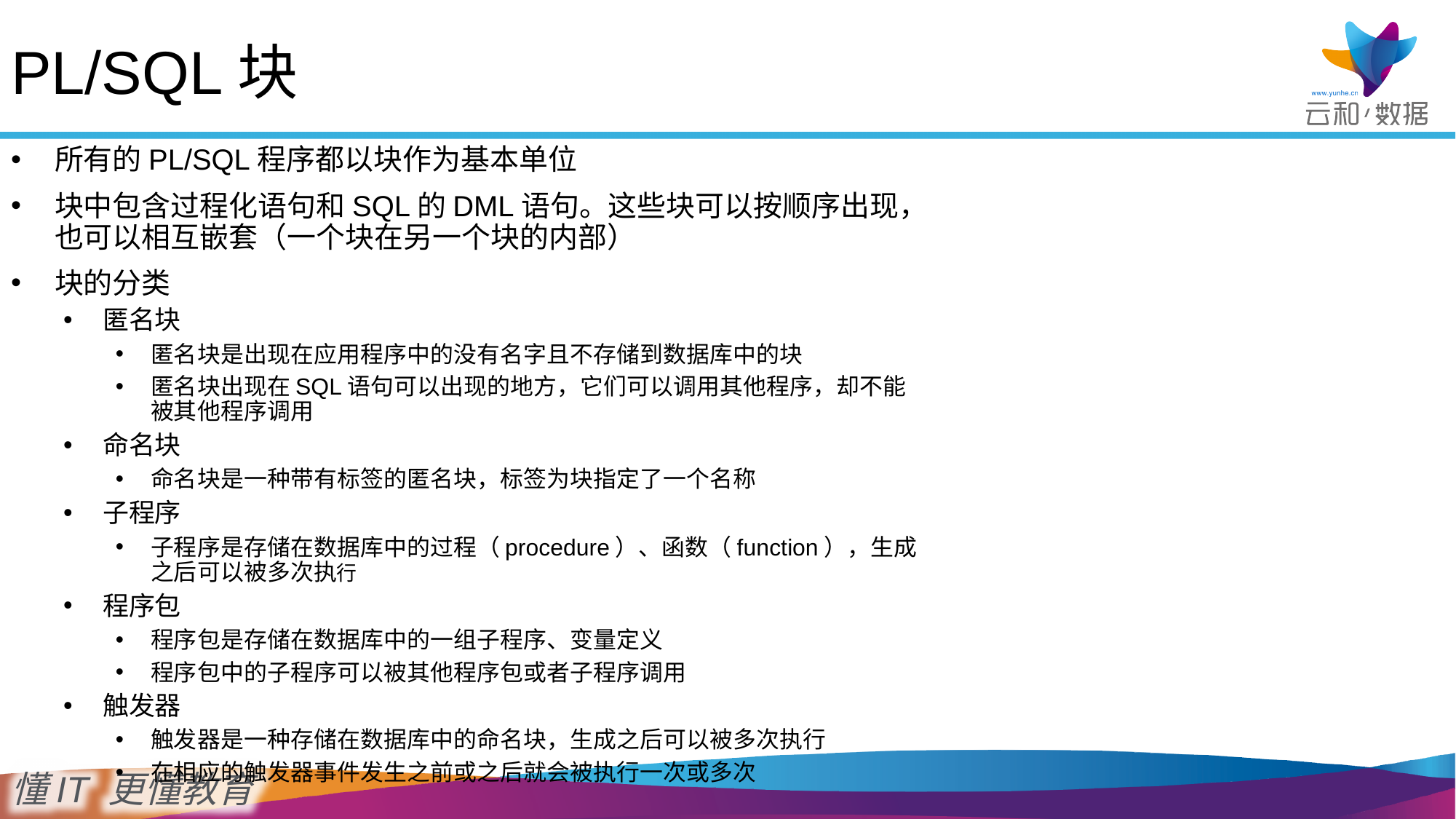

PL/SQL块
所有的PL/SQL程序都以块作为基本单位
块中包含过程化语句和SQL的DML语句。这些块可以按顺序出现，也可以相互嵌套（一个块在另一个块的内部）
块的分类
匿名块
匿名块是出现在应用程序中的没有名字且不存储到数据库中的块
匿名块出现在SQL语句可以出现的地方，它们可以调用其他程序，却不能被其他程序调用
命名块
命名块是一种带有标签的匿名块，标签为块指定了一个名称
子程序
子程序是存储在数据库中的过程（procedure）、函数（function），生成之后可以被多次执行
程序包
程序包是存储在数据库中的一组子程序、变量定义
程序包中的子程序可以被其他程序包或者子程序调用
触发器
触发器是一种存储在数据库中的命名块，生成之后可以被多次执行
在相应的触发器事件发生之前或之后就会被执行一次或多次